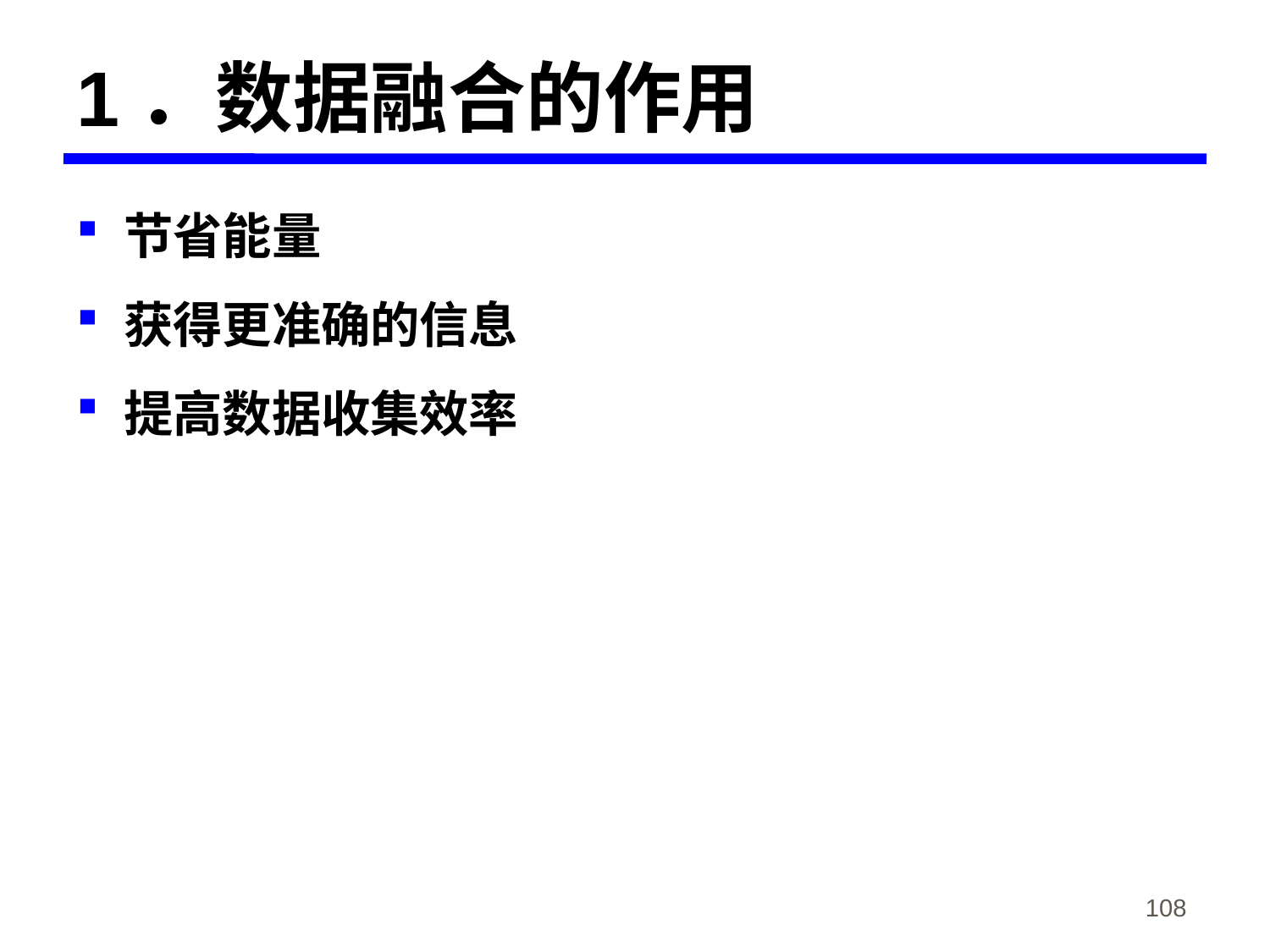

# 1．数据融合的作用
节省能量
获得更准确的信息
提高数据收集效率
《物联网概论》-韩毅刚
108